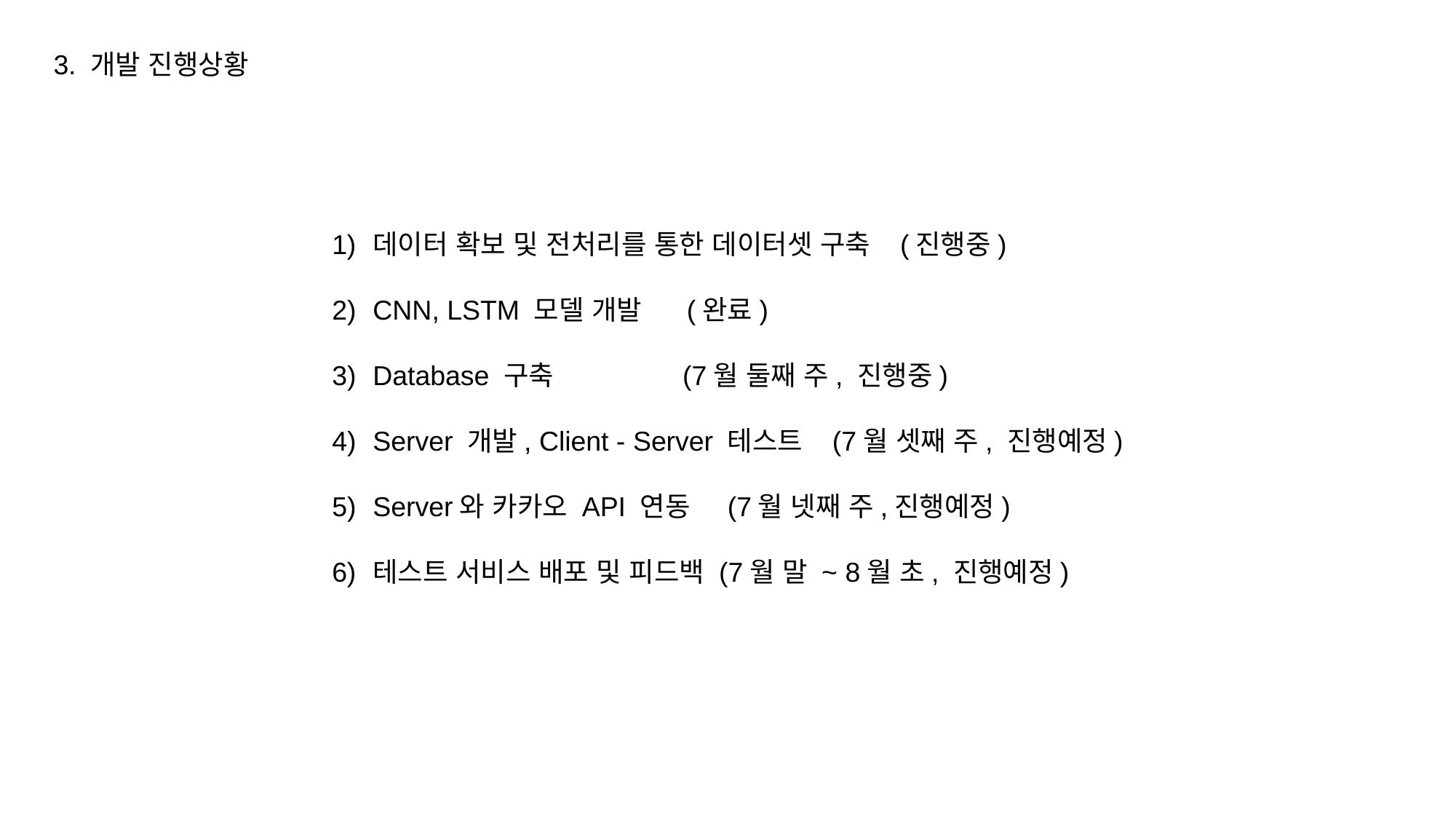

3. 개발 진행상황
데이터 확보 및 전처리를 통한 데이터셋 구축   (진행중)

CNN, LSTM 모델 개발     (완료)

Database 구축                (7월 둘째 주, 진행중)

Server 개발, Client - Server 테스트   (7월 셋째 주, 진행예정)

Server와 카카오 API 연동    (7월 넷째 주,진행예정)

테스트 서비스 배포 및 피드백 (7월 말 ~ 8월 초, 진행예정)